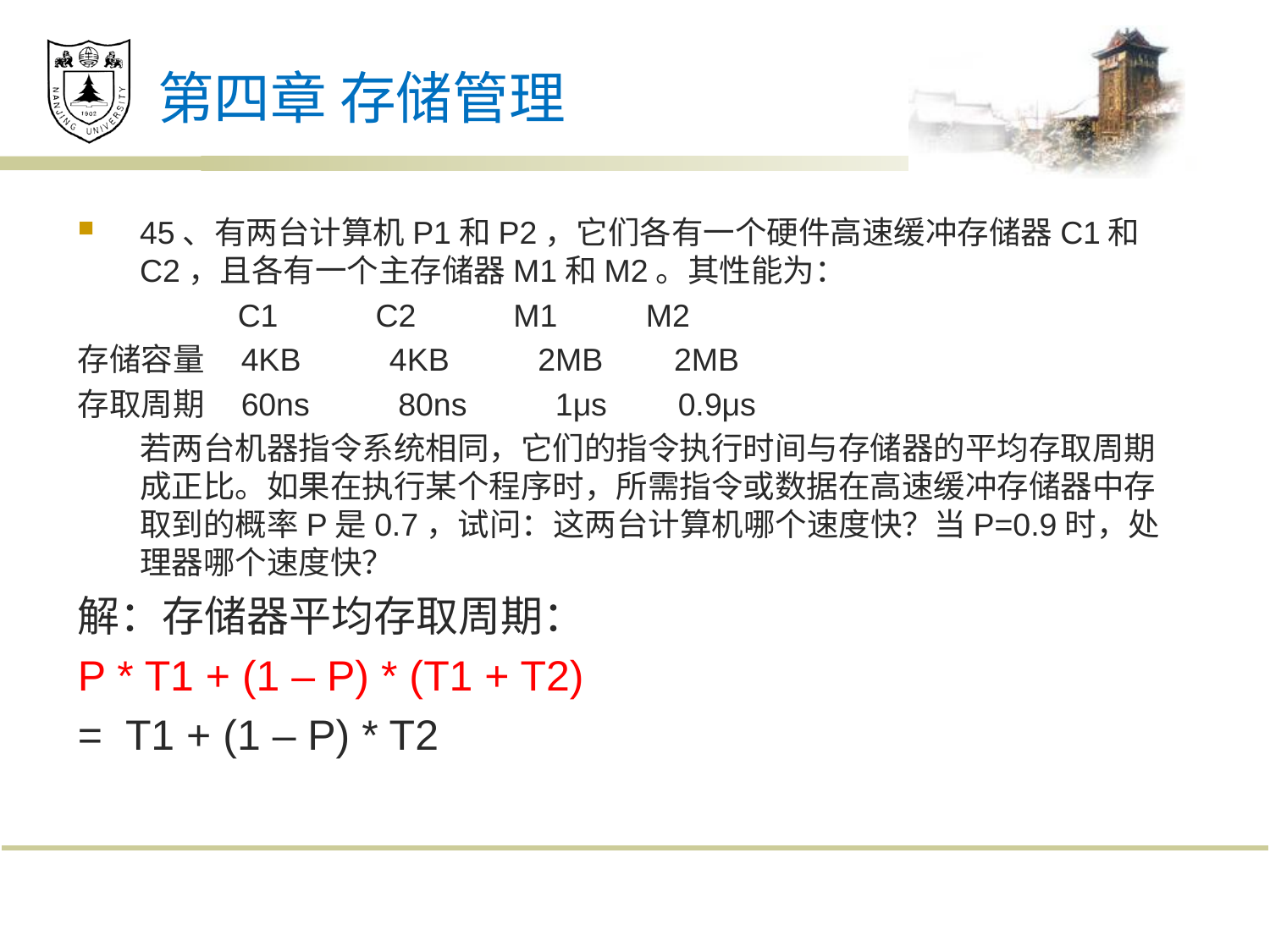

# 第四章 存储管理
45、有两台计算机P1和P2，它们各有一个硬件高速缓冲存储器C1和C2，且各有一个主存储器M1和M2。其性能为：
                  C1           C2           M1          M2
存储容量    4KB          4KB          2MB        2MB
存取周期    60ns          80ns          1μs        0.9μs
	若两台机器指令系统相同，它们的指令执行时间与存储器的平均存取周期成正比。如果在执行某个程序时，所需指令或数据在高速缓冲存储器中存取到的概率P是0.7，试问：这两台计算机哪个速度快？当P=0.9时，处理器哪个速度快？
解：存储器平均存取周期：
P * T1 + (1 – P) * (T1 + T2)
=  T1 + (1 – P) * T2